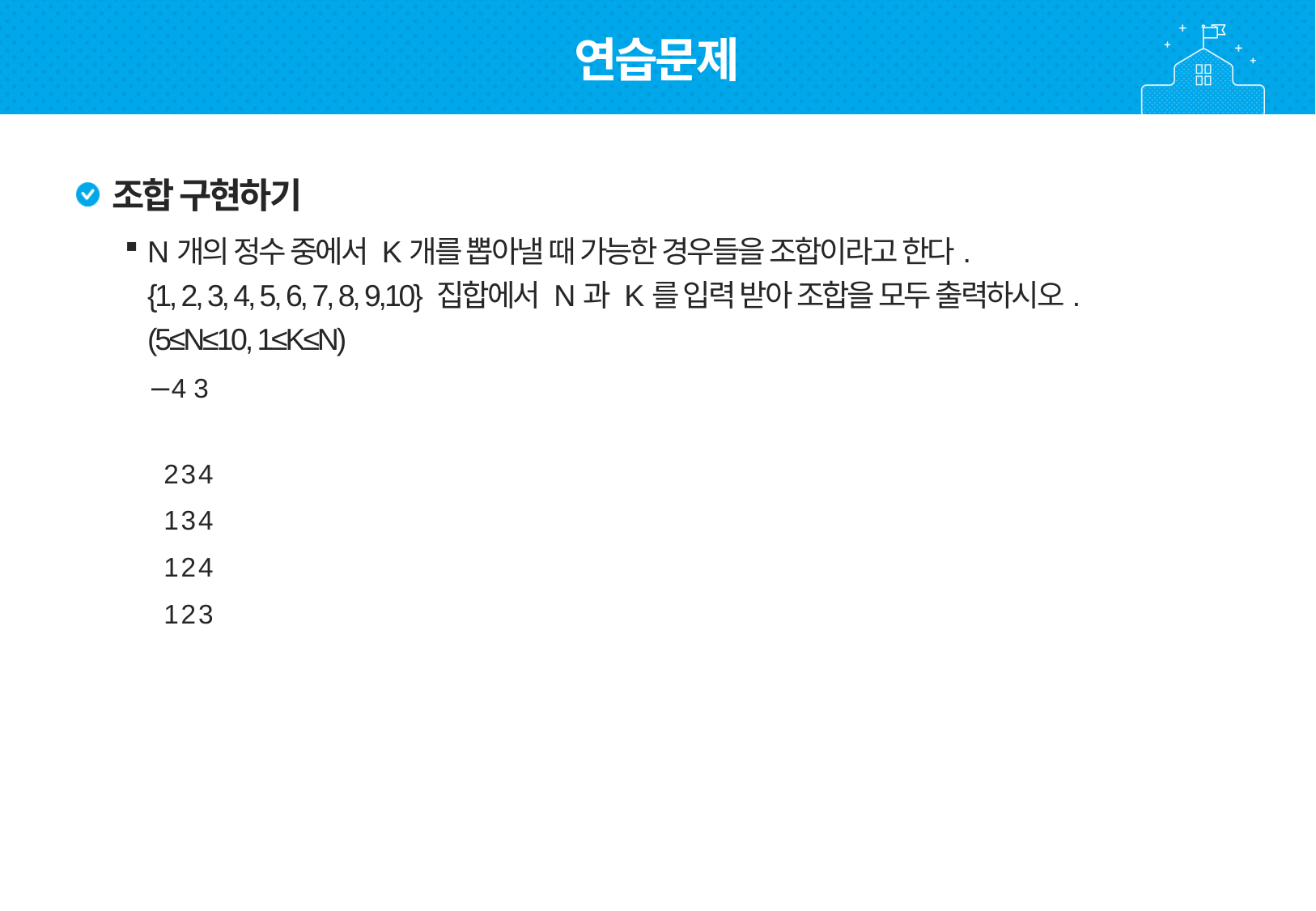

연습문제
조합 구현하기
N개의 정수 중에서 K개를 뽑아낼 때 가능한 경우들을 조합이라고 한다.
{1, 2, 3, 4, 5, 6, 7, 8, 9,10} 집합에서 N과 K를 입력 받아 조합을 모두 출력하시오.
(5≤N≤10, 1≤K≤N)
4  3
  2 3 4
  1 3 4
  1 2 4
  1 2 3